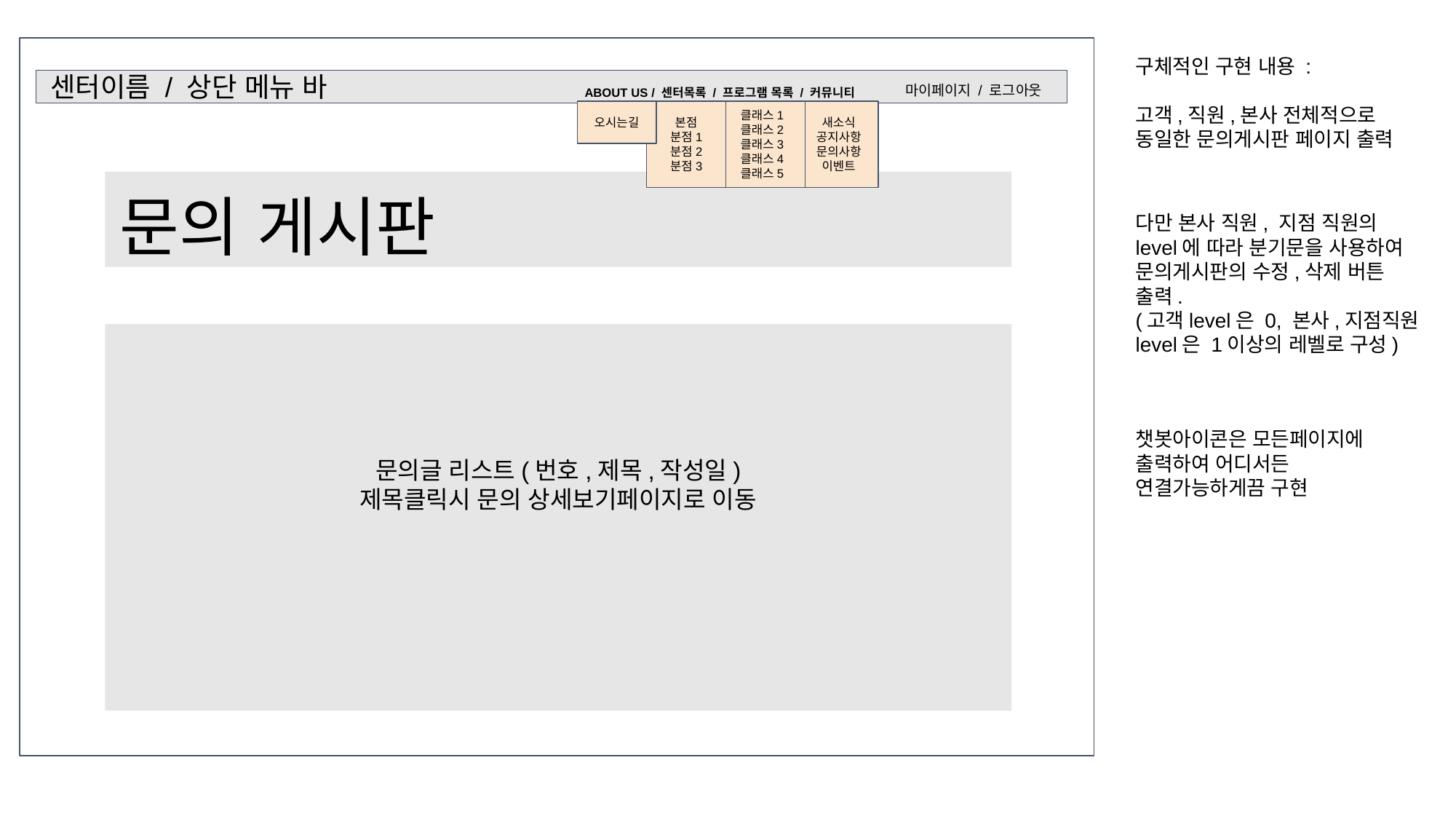

구체적인 구현 내용 :

고객,직원,본사 전체적으로 동일한 문의게시판 페이지 출력

센터이름 / 상단 메뉴 바
ABOUT US / 센터목록 / 프로그램 목록 / 커뮤니티
마이페이지 / 로그아웃
오시는길
본점
분점1
분점2
분점3
클래스1
클래스2
클래스3
클래스4
클래스5
새소식
공지사항
문의사항
이벤트
문의 게시판
다만 본사 직원, 지점 직원의 level에 따라 분기문을 사용하여
문의게시판의 수정,삭제 버튼 출력.
(고객level은 0, 본사,지점직원 level은 1이상의 레벨로 구성)

문의글 리스트(번호,제목,작성일)
제목클릭시 문의 상세보기페이지로 이동

챗봇아이콘은 모든페이지에 출력하여 어디서든 연결가능하게끔 구현